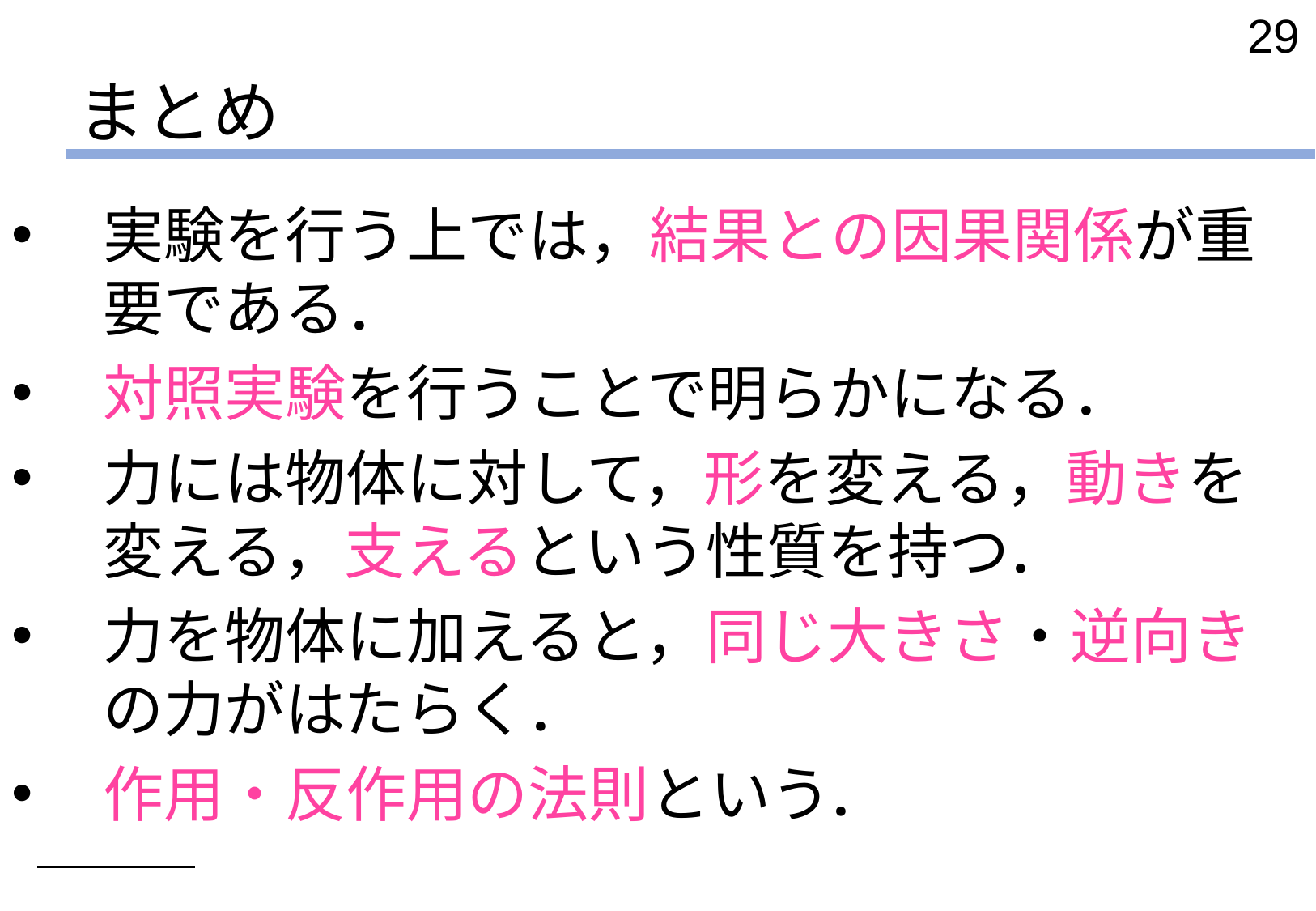

29
# まとめ
実験を行う上では，結果との因果関係が重要である．
対照実験を行うことで明らかになる．
力には物体に対して，形を変える，動きを変える，支えるという性質を持つ．
力を物体に加えると，同じ大きさ・逆向きの力がはたらく．
作用・反作用の法則という．